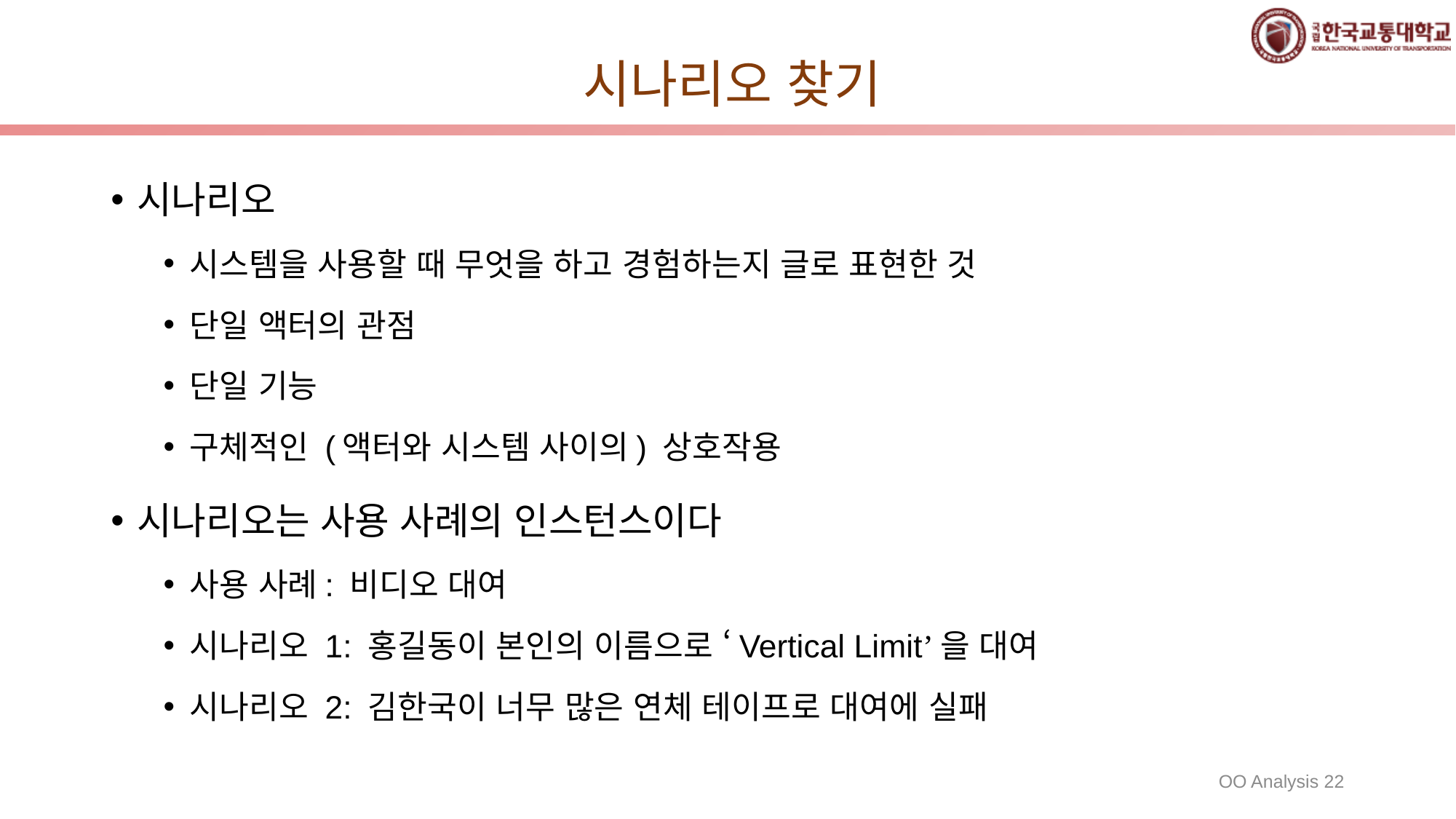

# 시나리오 찾기
시나리오
시스템을 사용할 때 무엇을 하고 경험하는지 글로 표현한 것
단일 액터의 관점
단일 기능
구체적인 (액터와 시스템 사이의) 상호작용
시나리오는 사용 사례의 인스턴스이다
사용 사례: 비디오 대여
시나리오 1: 홍길동이 본인의 이름으로 ‘Vertical Limit’을 대여
시나리오 2: 김한국이 너무 많은 연체 테이프로 대여에 실패
OO Analysis 22